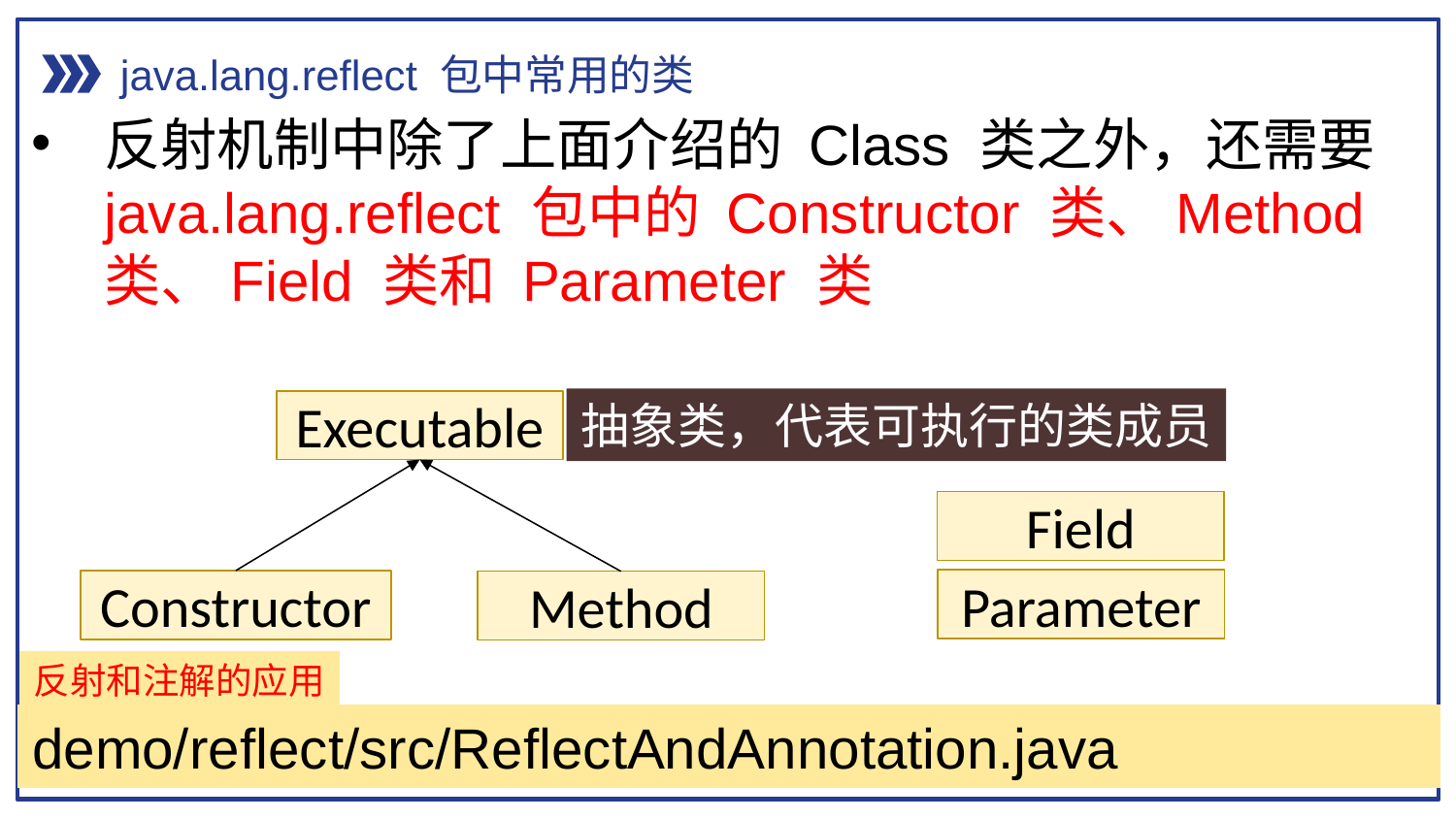

java.lang.reflect 包中常用的类

反射机制中除了上面介绍的 Class 类之外，还需要java.lang.reflect 包中的 Constructor 类、Method类、Field 类和 Parameter 类

抽象类，代表可执行的类成员
Executable
Field
Parameter
Constructor
Method
反射和注解的应用
demo/reflect/src/ReflectAndAnnotation.java